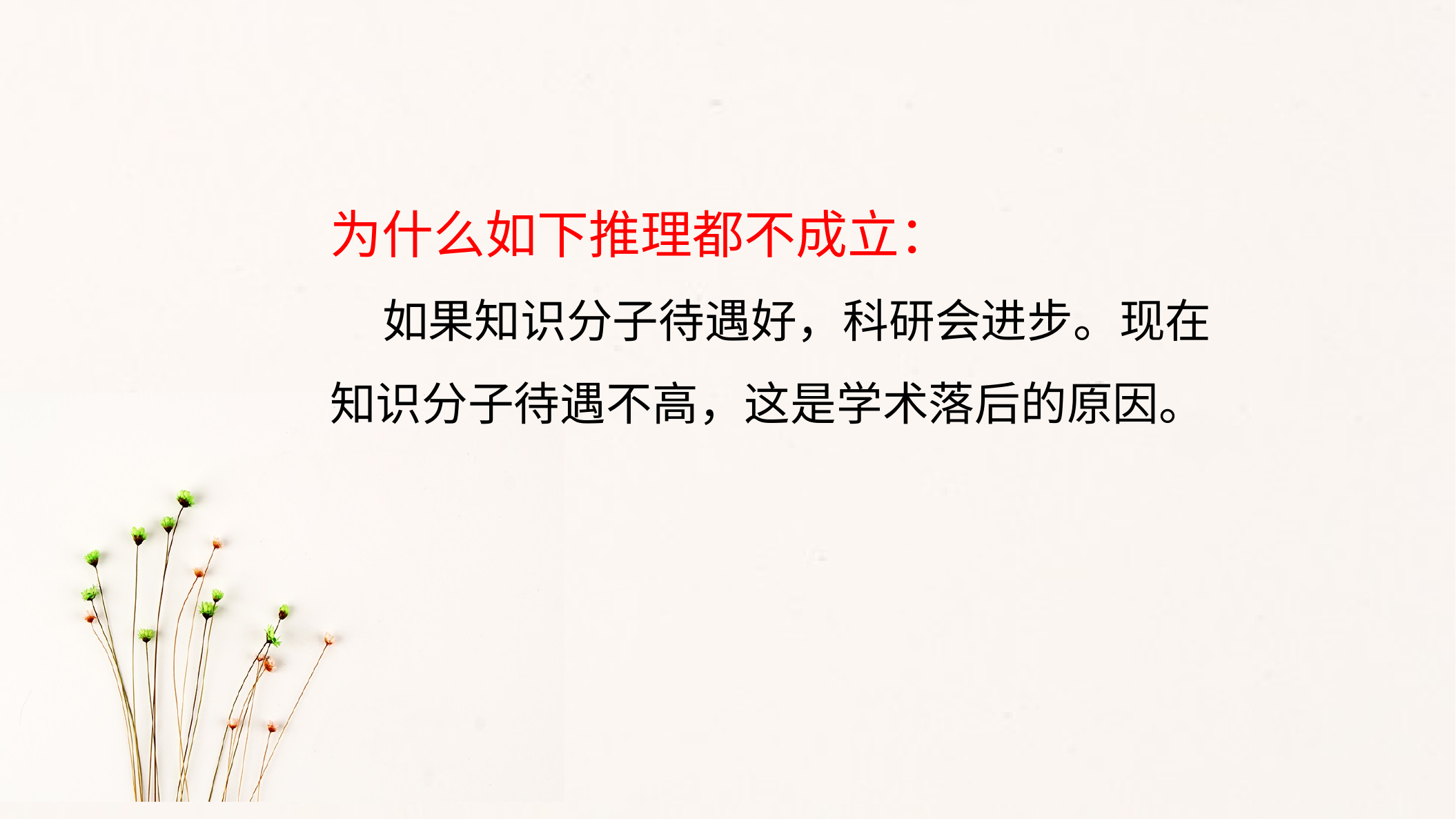

为什么如下推理都不成立：
    如果知识分子待遇好，科研会进步。现在知识分子待遇不高，这是学术落后的原因。